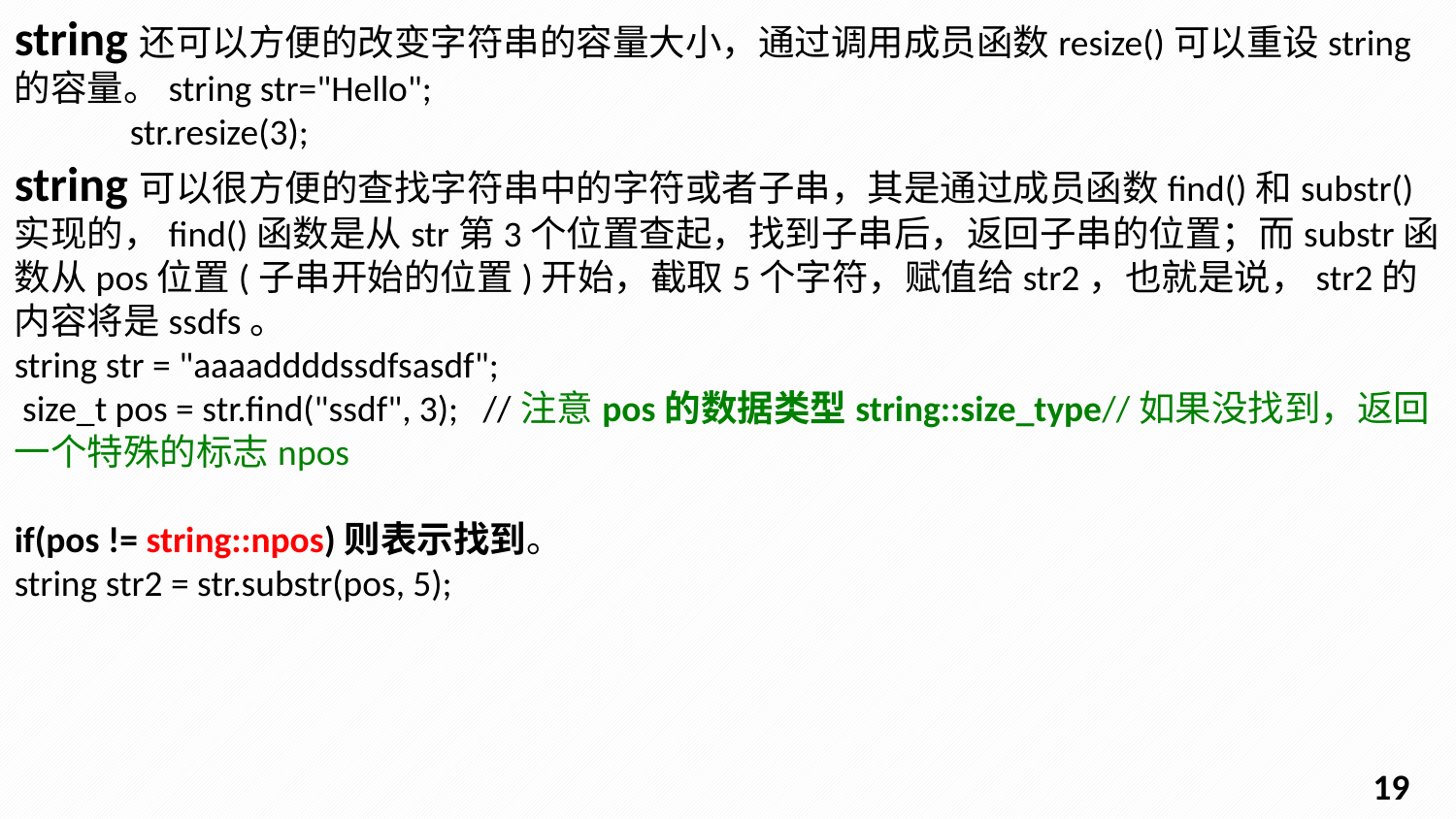

string还可以方便的改变字符串的容量大小，通过调用成员函数resize()可以重设string的容量。string str="Hello";
              str.resize(3);
string可以很方便的查找字符串中的字符或者子串，其是通过成员函数find()和substr()实现的，find()函数是从str第3个位置查起，找到子串后，返回子串的位置；而substr函数从pos位置(子串开始的位置)开始，截取5个字符，赋值给str2，也就是说，str2的内容将是ssdfs。
string str = "aaaaddddssdfsasdf";
 size_t pos = str.find("ssdf", 3);   //注意pos的数据类型string::size_type//如果没找到，返回一个特殊的标志npos

if(pos != string::npos)则表示找到。
string str2 = str.substr(pos, 5);
19